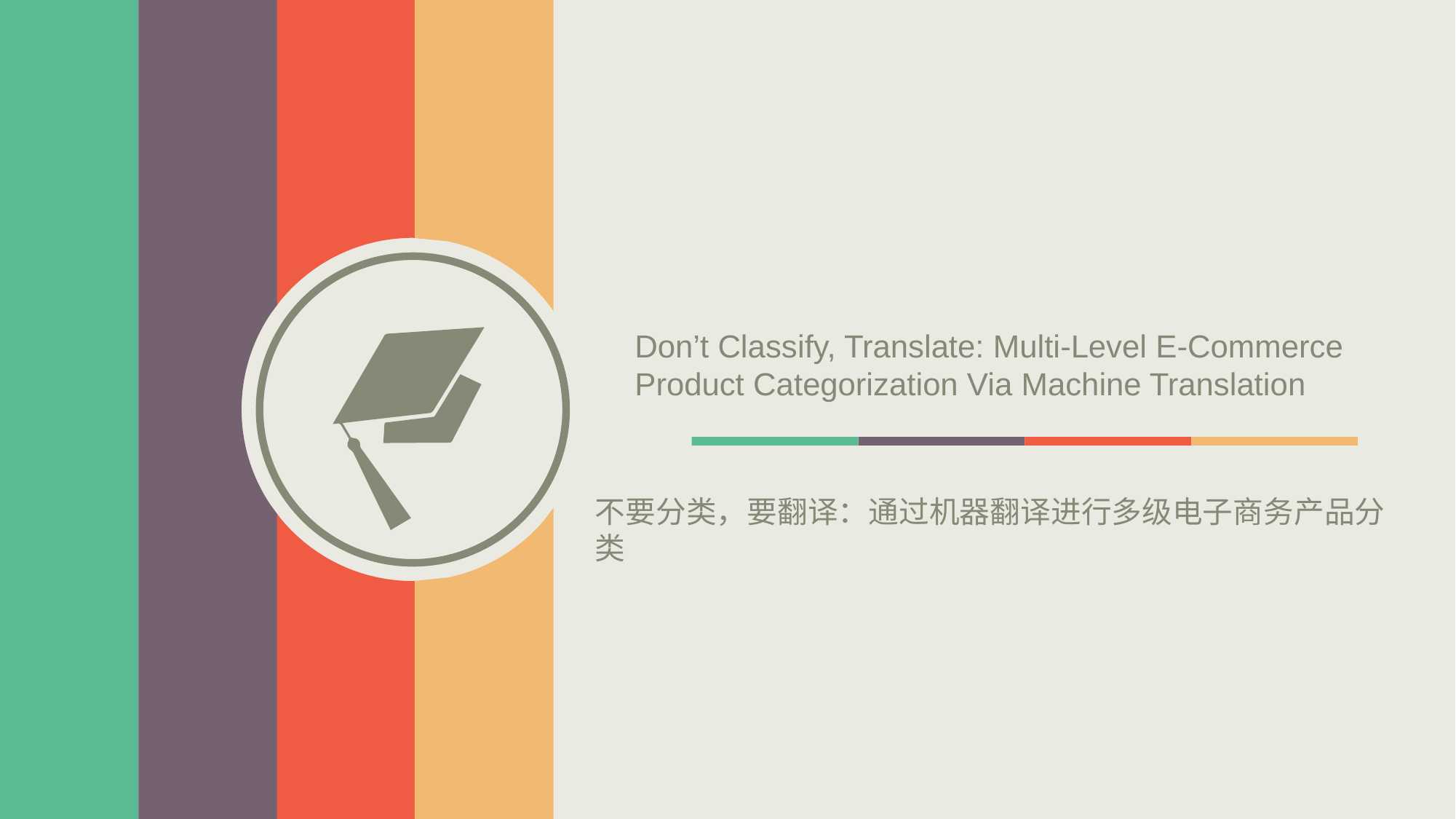

Don’t Classify, Translate: Multi-Level E-Commerce
Product Categorization Via Machine Translation

不要分类，要翻译：通过机器翻译进行多级电子商务产品分类